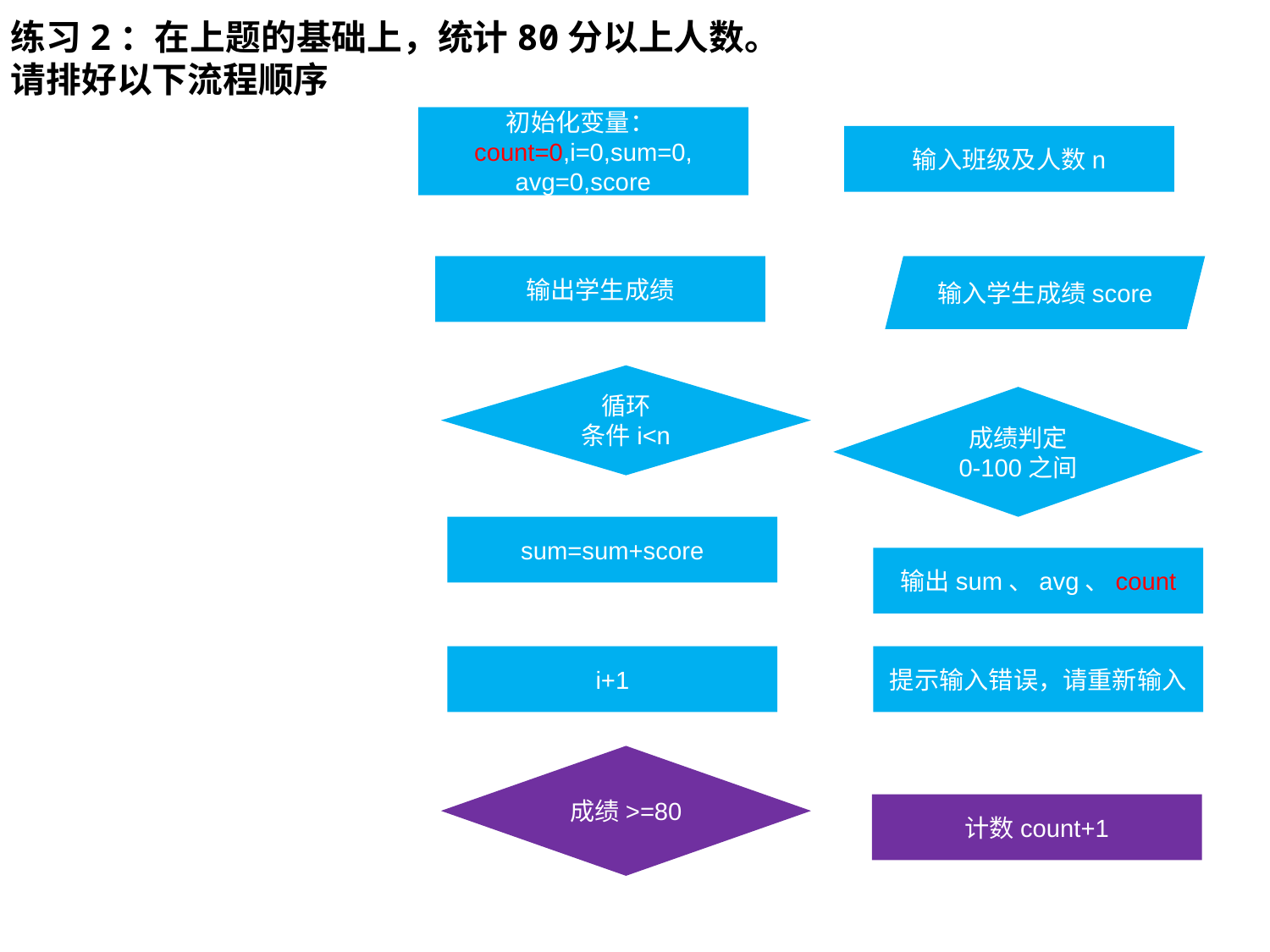

练习2：在上题的基础上，统计80分以上人数。
请排好以下流程顺序
初始化变量：count=0,i=0,sum=0,
avg=0,score
输入班级及人数n
输出学生成绩
输入学生成绩score
循环
条件i<n
成绩判定
0-100之间
sum=sum+score
输出sum、avg、count
i+1
提示输入错误，请重新输入
成绩>=80
计数count+1